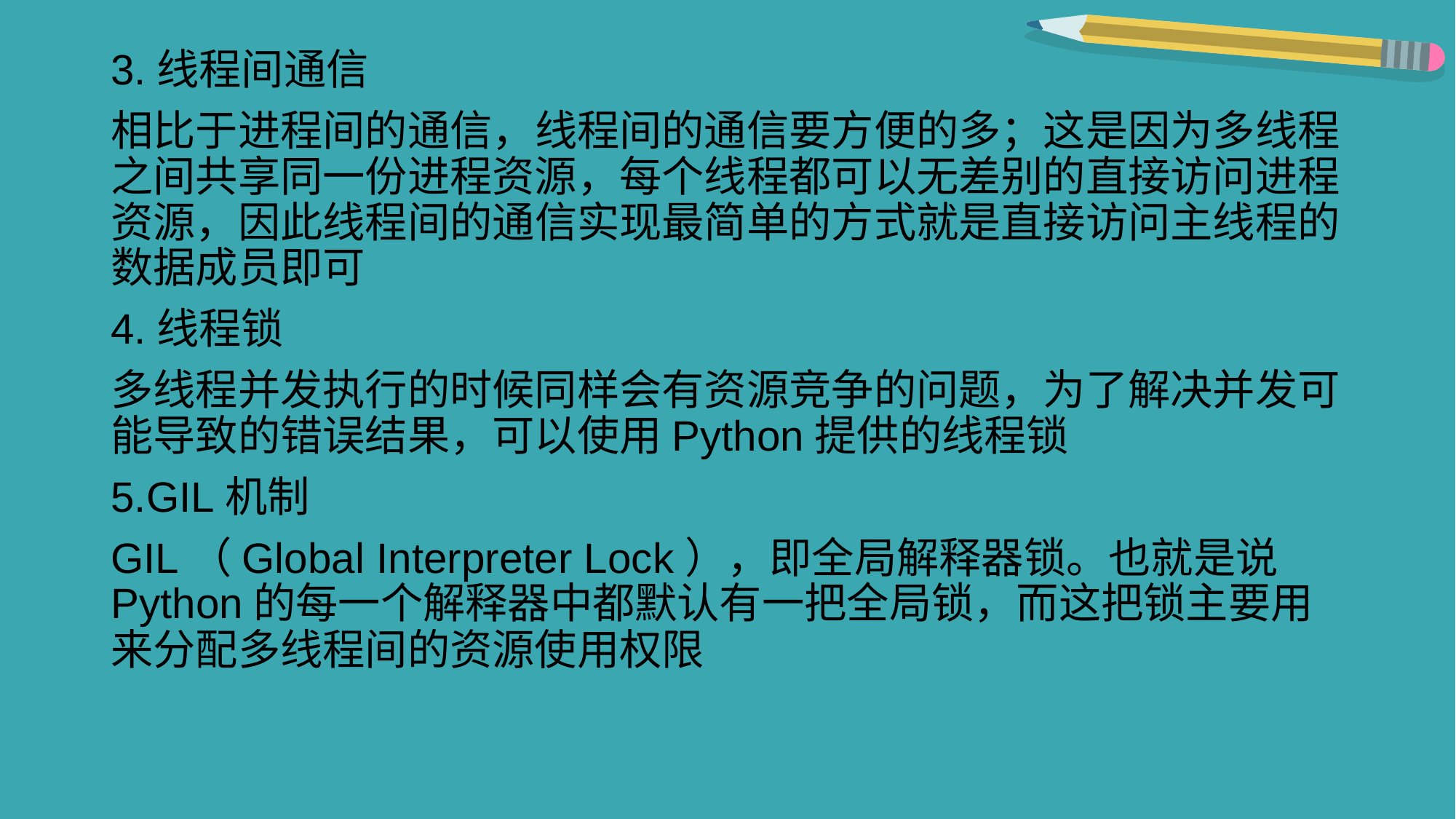

3.线程间通信
相比于进程间的通信，线程间的通信要方便的多；这是因为多线程之间共享同一份进程资源，每个线程都可以无差别的直接访问进程资源，因此线程间的通信实现最简单的方式就是直接访问主线程的数据成员即可
4.线程锁
多线程并发执行的时候同样会有资源竞争的问题，为了解决并发可能导致的错误结果，可以使用Python提供的线程锁
5.GIL机制
GIL（Global Interpreter Lock），即全局解释器锁。也就是说Python的每一个解释器中都默认有一把全局锁，而这把锁主要用来分配多线程间的资源使用权限